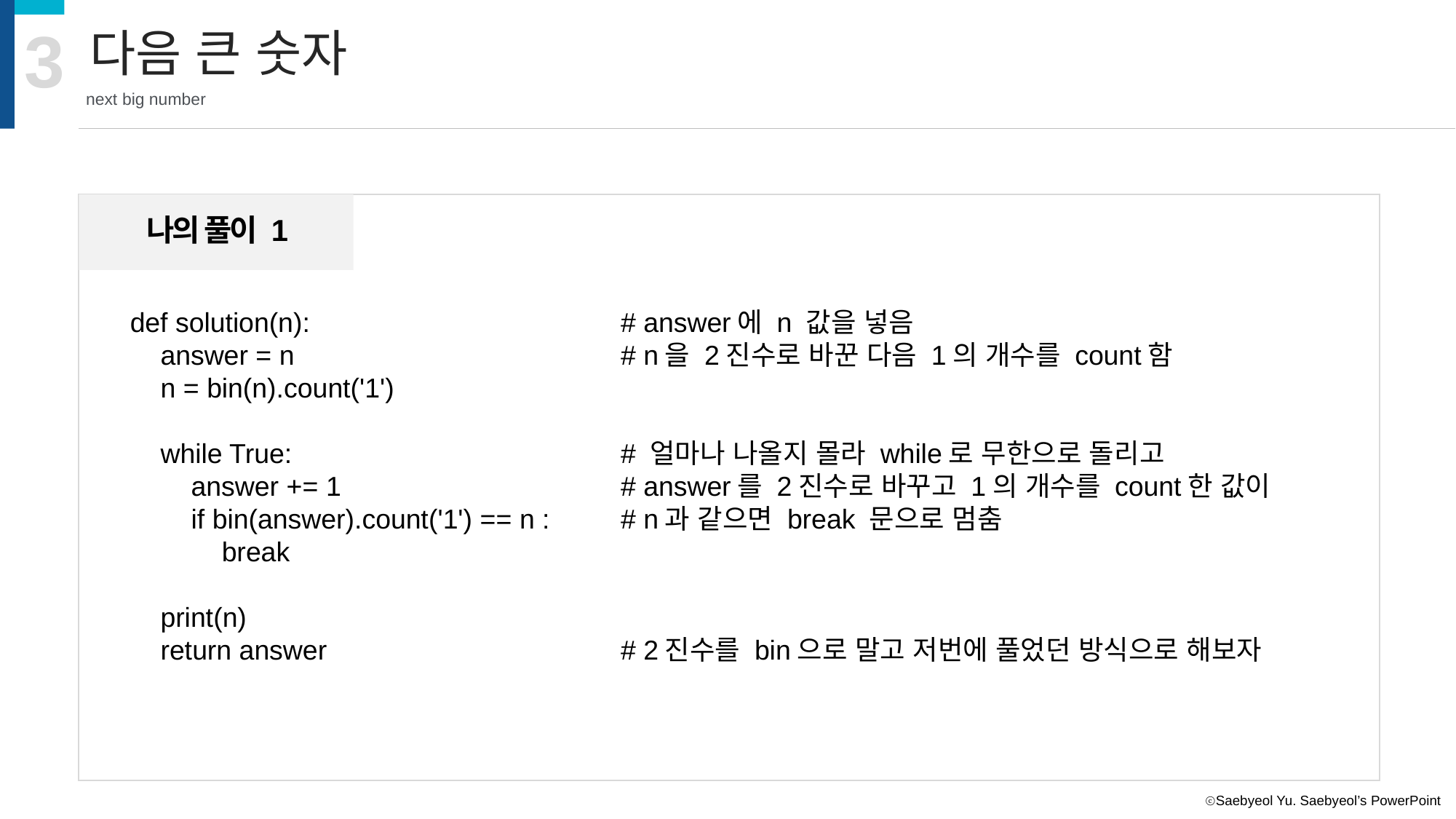

3
다음 큰 숫자
next big number

나의 풀이 1
def solution(n):
    answer = n
    n = bin(n).count('1')

    while True:
        answer += 1
        if bin(answer).count('1') == n :
            break

    print(n)
    return answer
# answer에 n 값을 넣음
# n을 2진수로 바꾼 다음 1의 개수를 count함

# 얼마나 나올지 몰라 while로 무한으로 돌리고
# answer를 2진수로 바꾸고 1의 개수를 count한 값이
# n과 같으면 break 문으로 멈춤

# 2진수를 bin으로 말고 저번에 풀었던 방식으로 해보자